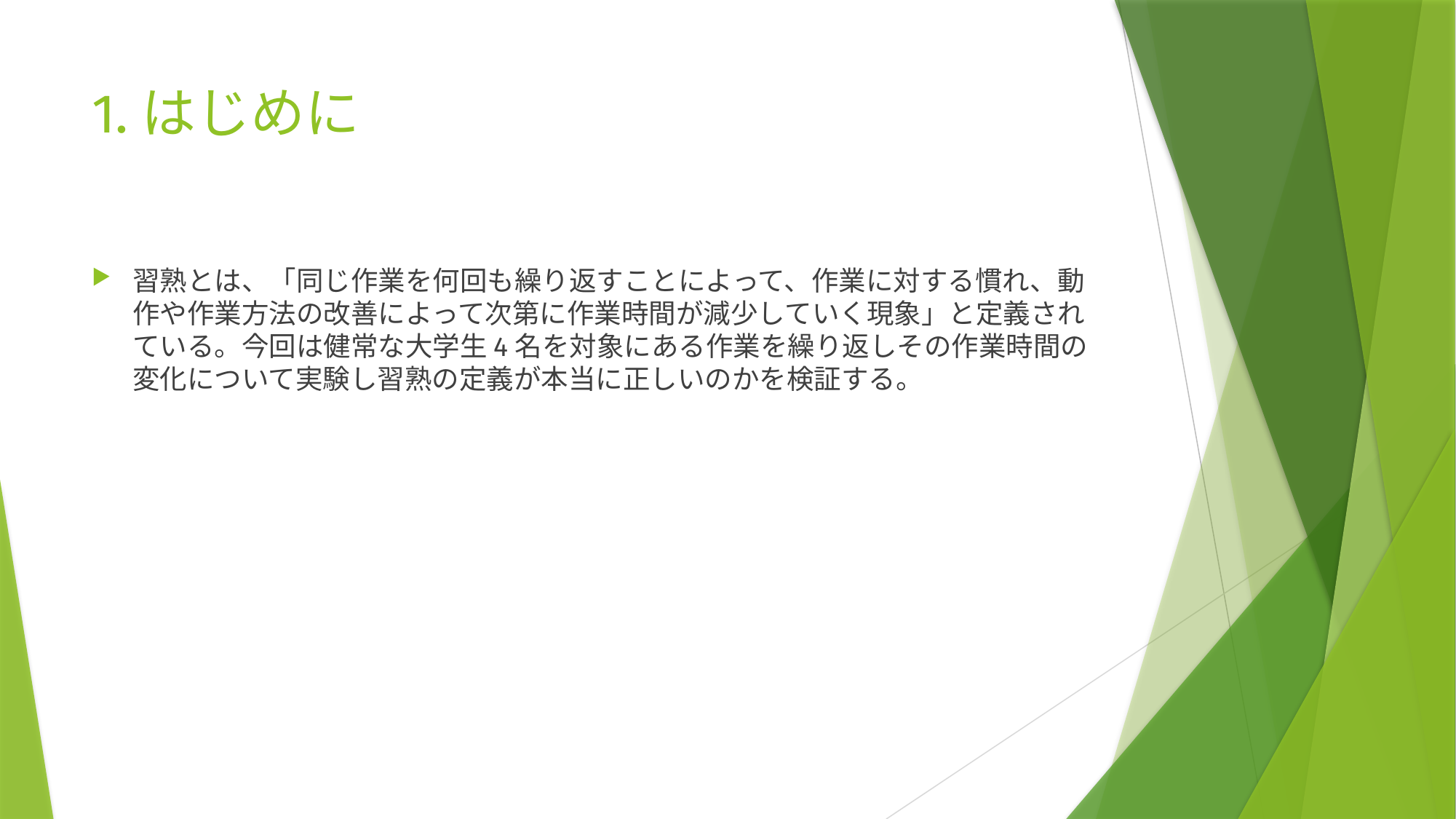

# 1.はじめに
習熟とは、「同じ作業を何回も繰り返すことによって、作業に対する慣れ、動作や作業方法の改善によって次第に作業時間が減少していく現象」と定義されている。今回は健常な大学生4名を対象にある作業を繰り返しその作業時間の変化について実験し習熟の定義が本当に正しいのかを検証する。